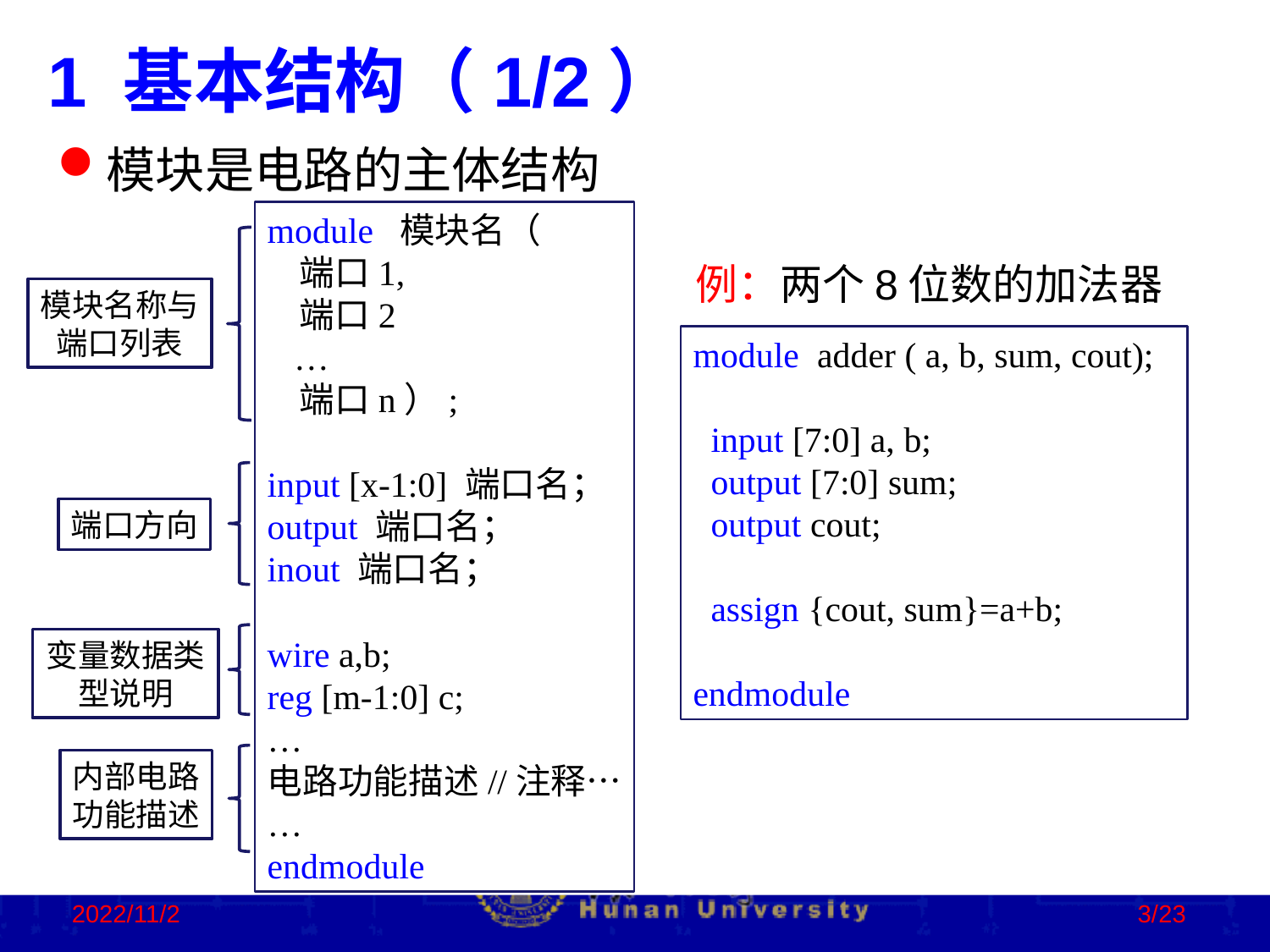

1 基本结构（1/2）
模块是电路的主体结构
module  模块名（
   端口1,
   端口2
   …
   端口n）;

input [x-1:0] 端口名；
output 端口名；
inout 端口名；

wire a,b;
reg [m-1:0] c;
…
电路功能描述//注释…
…
endmodule

例：两个8位数的加法器
模块名称与
端口列表
module  adder ( a, b, sum, cout);

  input [7:0] a, b;
  output [7:0] sum;
  output cout;

  assign {cout, sum}=a+b;

endmodule

端口方向

变量数据类型说明

内部电路
功能描述
2022/11/2
3/23